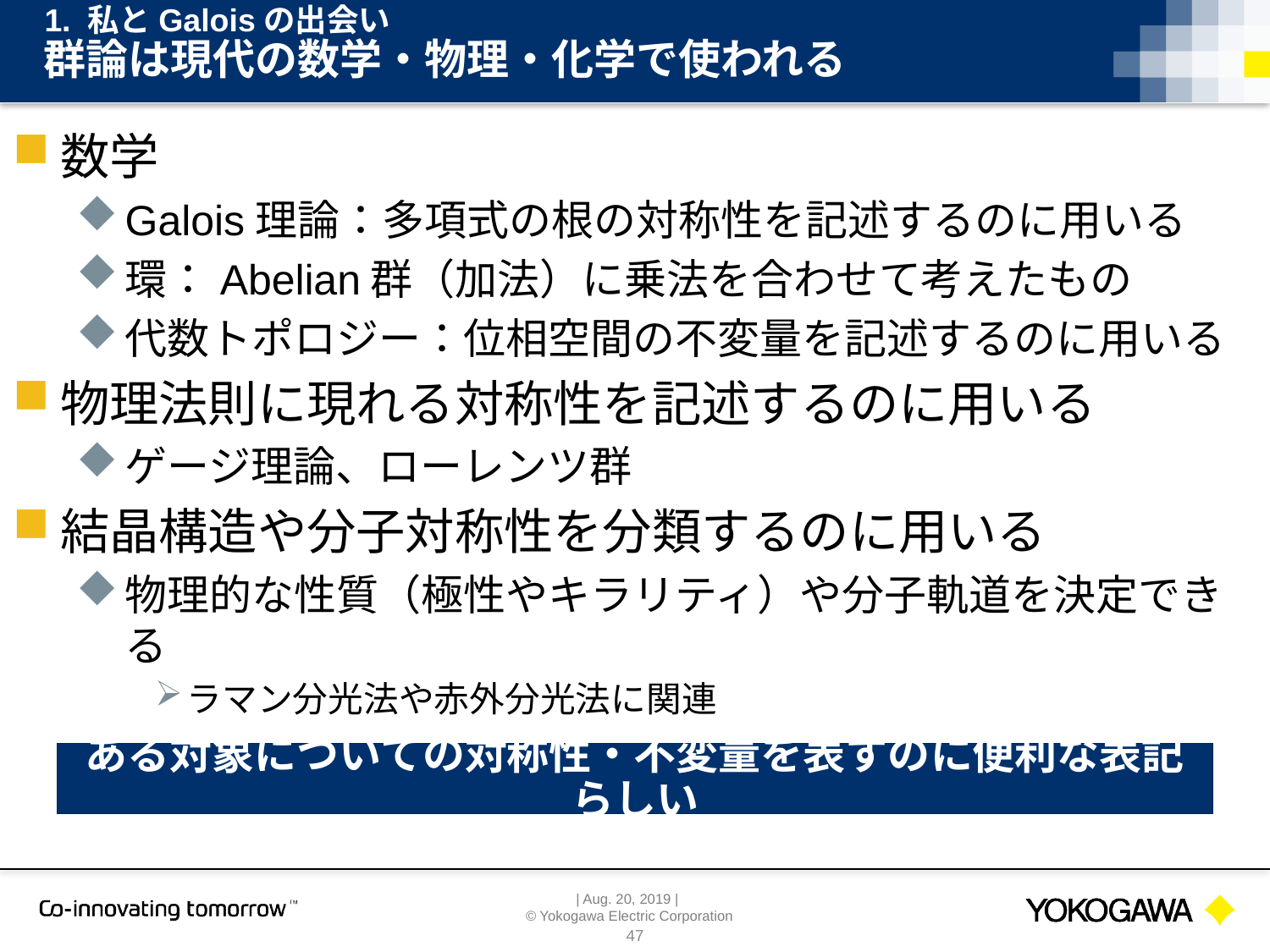

1. 私とGaloisの出会い
# 群論は現代の数学・物理・化学で使われる
数学
Galois理論：多項式の根の対称性を記述するのに用いる
環：Abelian群（加法）に乗法を合わせて考えたもの
代数トポロジー：位相空間の不変量を記述するのに用いる
物理法則に現れる対称性を記述するのに用いる
ゲージ理論、ローレンツ群
結晶構造や分子対称性を分類するのに用いる
物理的な性質（極性やキラリティ）や分子軌道を決定できる
ラマン分光法や赤外分光法に関連
ある対象についての対称性・不変量を表すのに便利な表記らしい
47